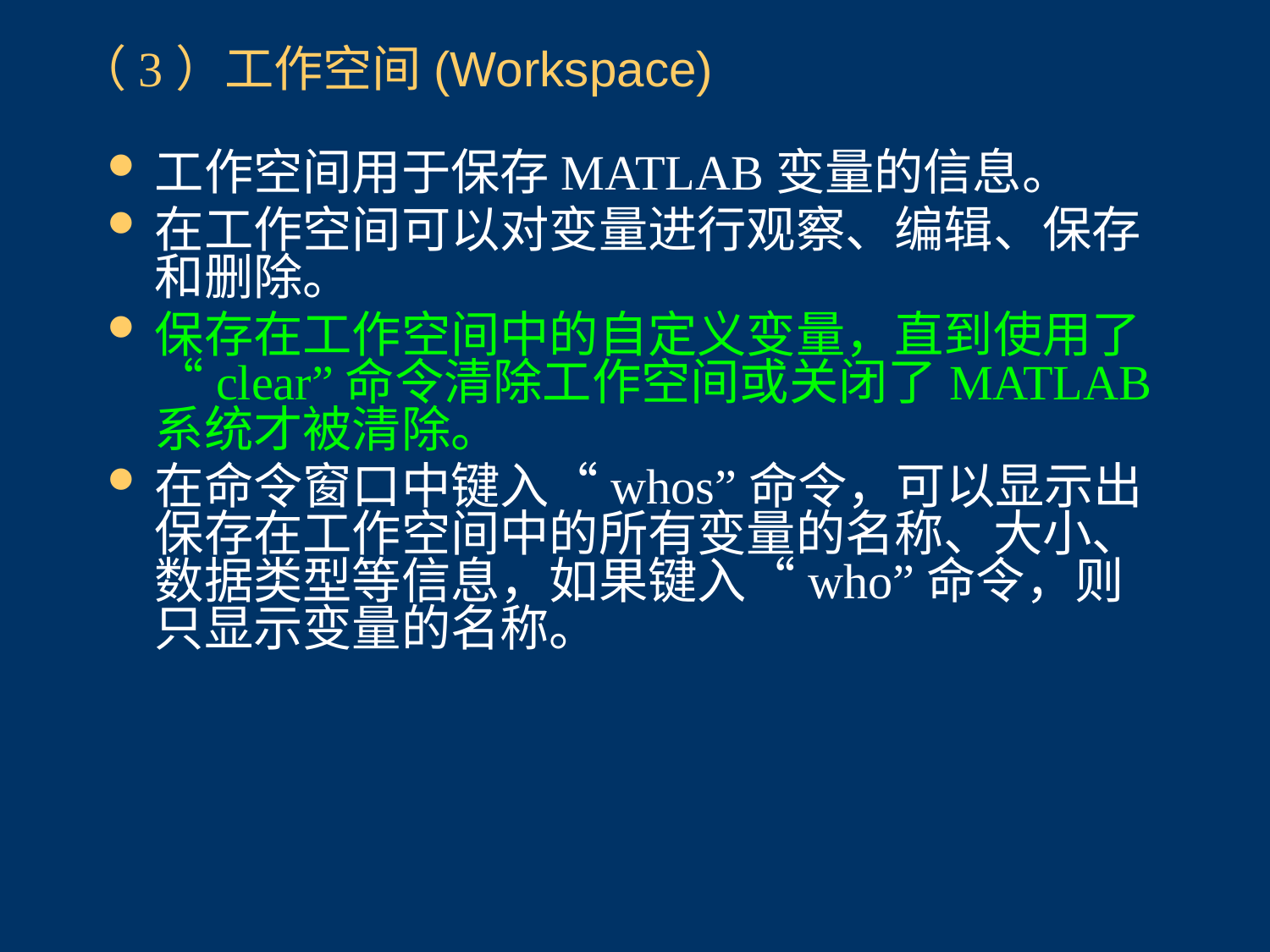

（3）工作空间(Workspace)
工作空间用于保存MATLAB变量的信息。
在工作空间可以对变量进行观察、编辑、保存和删除。
保存在工作空间中的自定义变量，直到使用了“clear”命令清除工作空间或关闭了MATLAB系统才被清除。
在命令窗口中键入“whos”命令，可以显示出保存在工作空间中的所有变量的名称、大小、数据类型等信息，如果键入“who”命令，则只显示变量的名称。